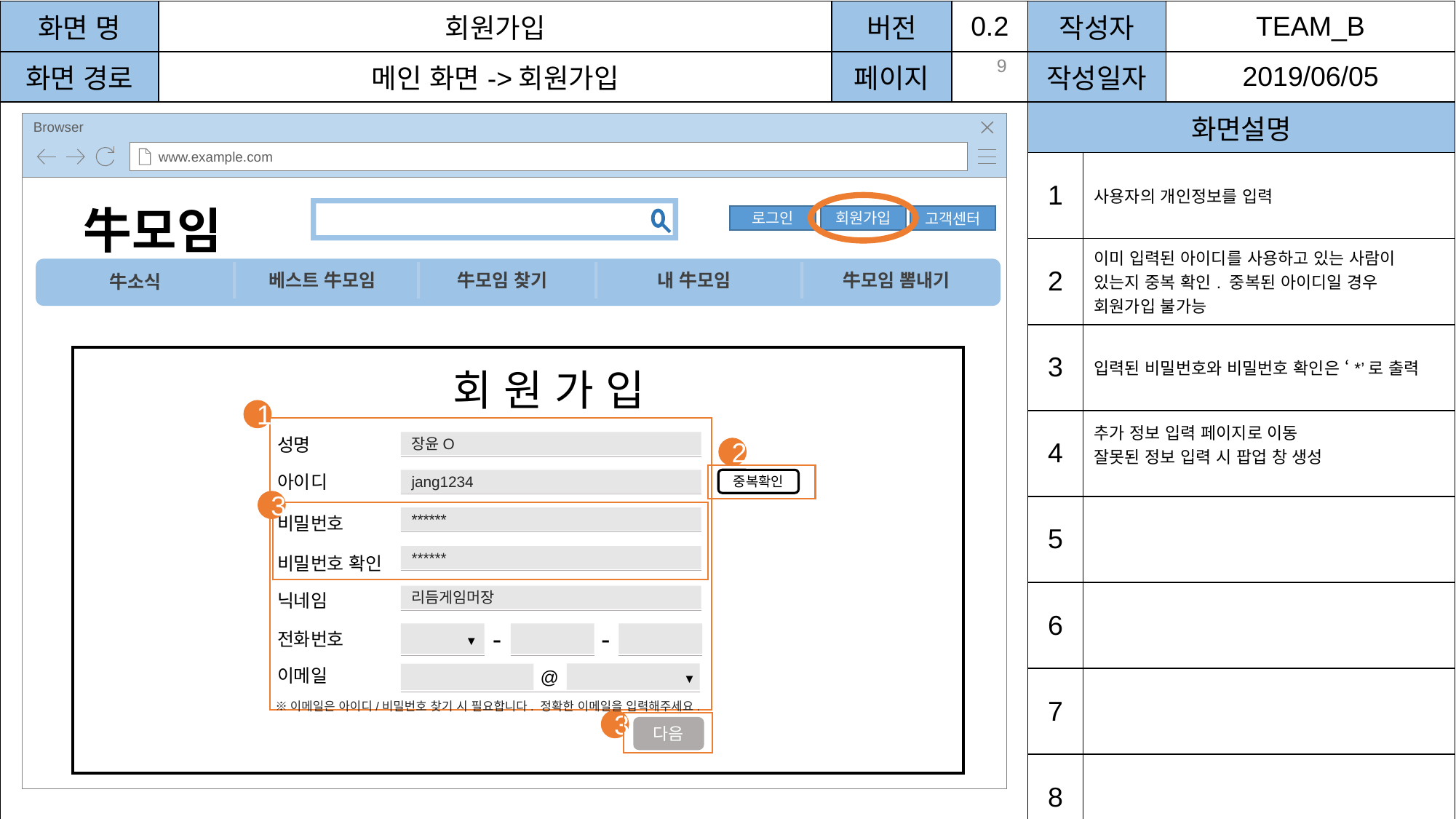

| 화면 명 | 회원가입 | 버전 | 0.2 | 작성자 |  | TEAM\_B |
| --- | --- | --- | --- | --- | --- | --- |
| 화면 경로 | 메인 화면->회원가입 | 페이지 |  | 작성일자 |  | 2019/06/05 |
|  |  |  |  | 화면설명 |  |  |
|  |  |  |  | 1 | 사용자의 개인정보를 입력 |  |
|  |  |  |  | 2 | 이미 입력된 아이디를 사용하고 있는 사람이 있는지 중복 확인. 중복된 아이디일 경우 회원가입 불가능 |  |
|  |  |  |  | 3 | 입력된 비밀번호와 비밀번호 확인은 ‘\*’로 출력 |  |
|  |  |  |  | 4 | 추가 정보 입력 페이지로 이동 잘못된 정보 입력 시 팝업 창 생성 |  |
|  |  |  |  | 5 |  |  |
|  |  |  |  | 6 |  |  |
|  |  |  |  | 7 |  |  |
|  |  |  |  | 8 |  |  |
9
Browser

www.example.com

牛모임

로그인
회원가입
고객센터

베스트 牛모임
牛모임 찾기
내 牛모임
牛모임 뽐내기
牛소식

회 원 가 입
1

성명
장윤O
2

아이디
jang1234
중복확인
3

비밀번호
******
******
비밀번호 확인
닉네임
리듬게임머장
-
-
전화번호

▼
이메일
@

▼
※이메일은 아이디/비밀번호 찾기 시 필요합니다. 정확한 이메일을 입력해주세요.
3

다음